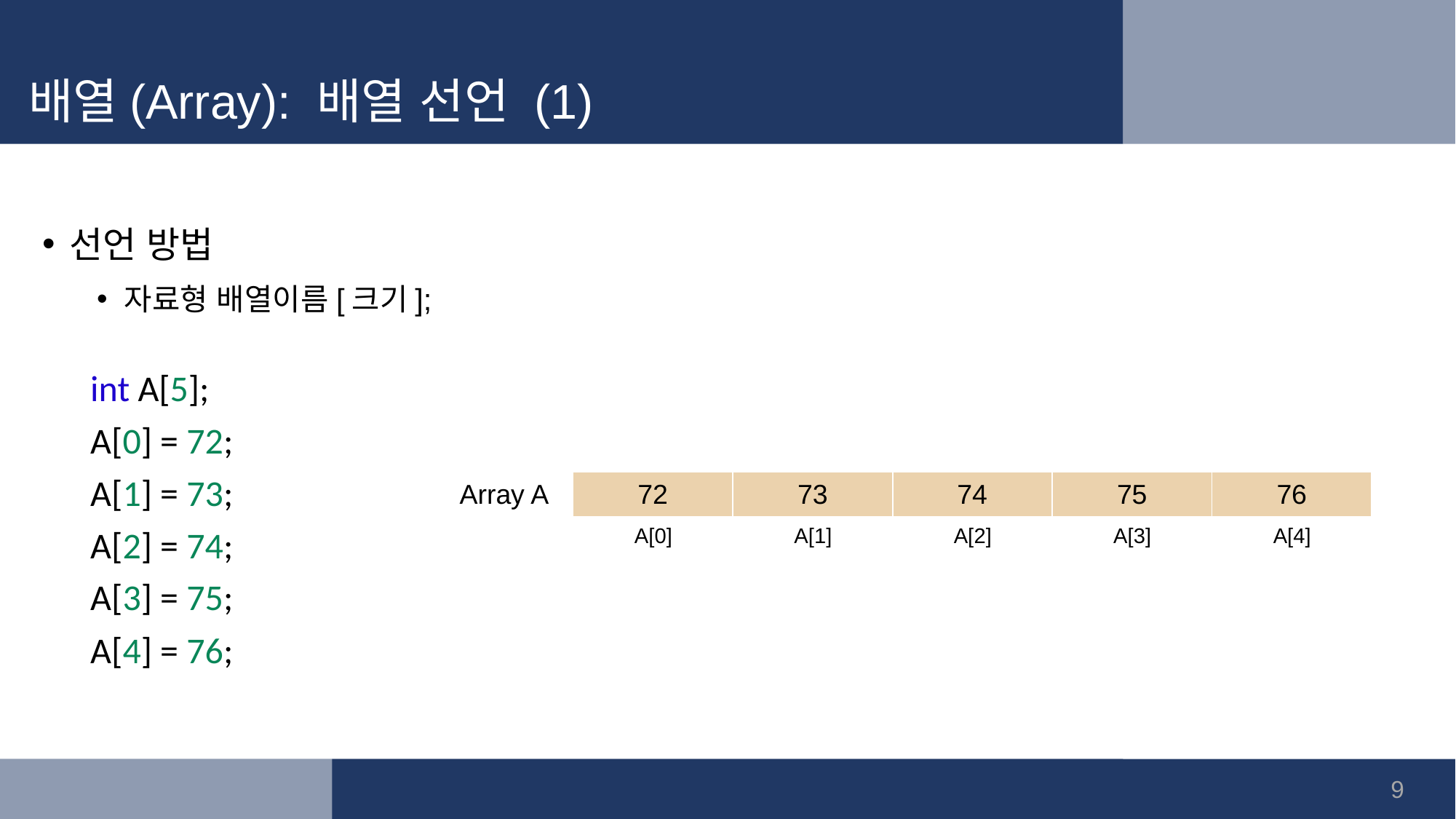

# 배열(Array): 배열 선언 (1)
선언 방법
자료형 배열이름[크기];

int A[5];
A[0] = 72;
A[1] = 73;
A[2] = 74;
A[3] = 75;
A[4] = 76;
Array A
| 72 | 73 | 74 | 75 | 76 |
| --- | --- | --- | --- | --- |
| A[0] | A[1] | A[2] | A[3] | A[4] |
| --- | --- | --- | --- | --- |
9